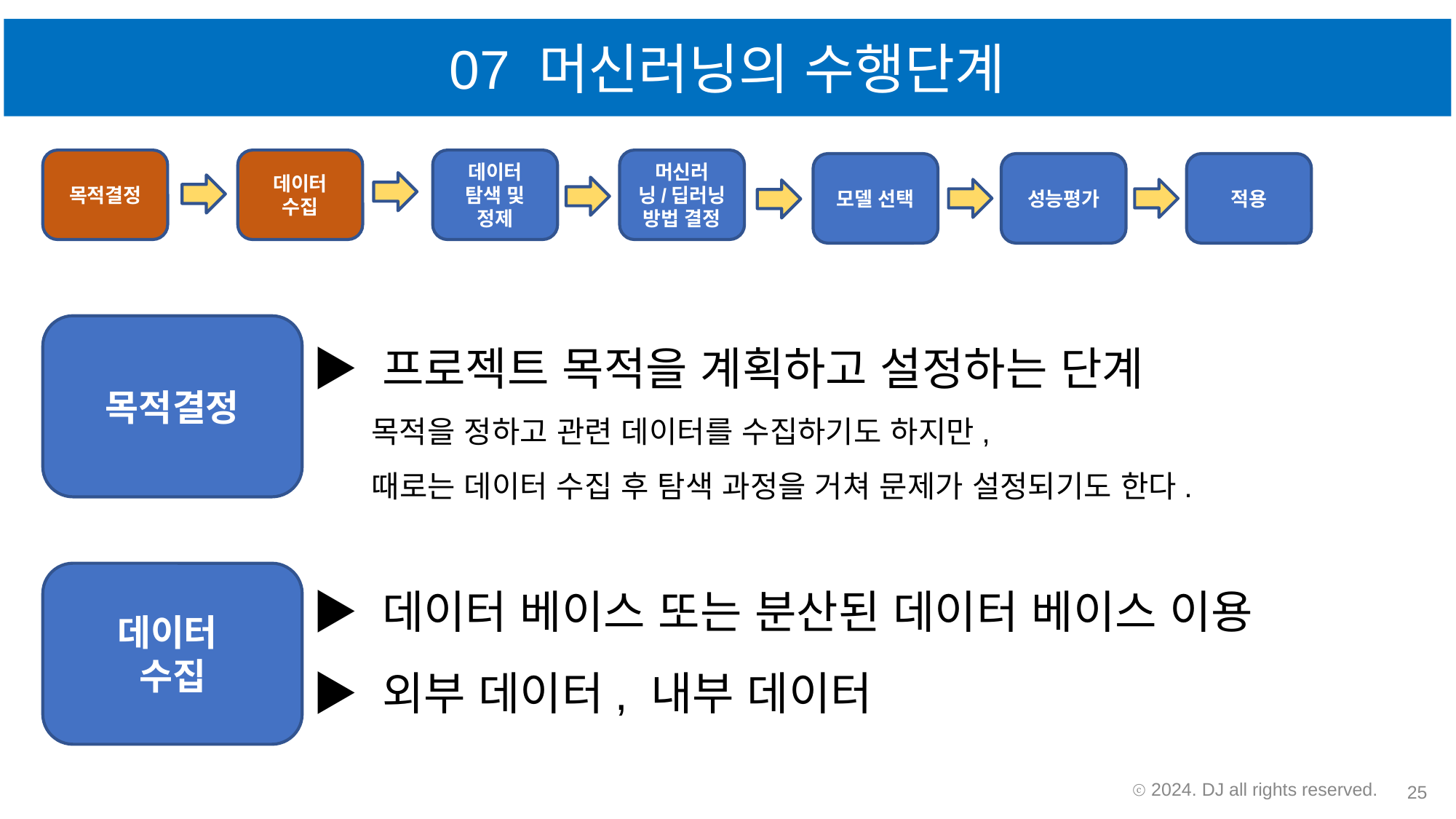

07 머신러닝의 수행단계
목적결정
데이터
수집
데이터 탐색 및 정제
머신러닝/딥러닝
방법 결정
모델 선택
성능평가
적용

▶ 프로젝트 목적을 계획하고 설정하는 단계
      목적을 정하고 관련 데이터를 수집하기도 하지만,
      때로는 데이터 수집 후 탐색 과정을 거쳐 문제가 설정되기도 한다.
목적결정
▶ 데이터 베이스 또는 분산된 데이터 베이스 이용
▶ 외부 데이터, 내부 데이터
데이터
수집
ⓒ 2024. DJ all rights reserved.
25